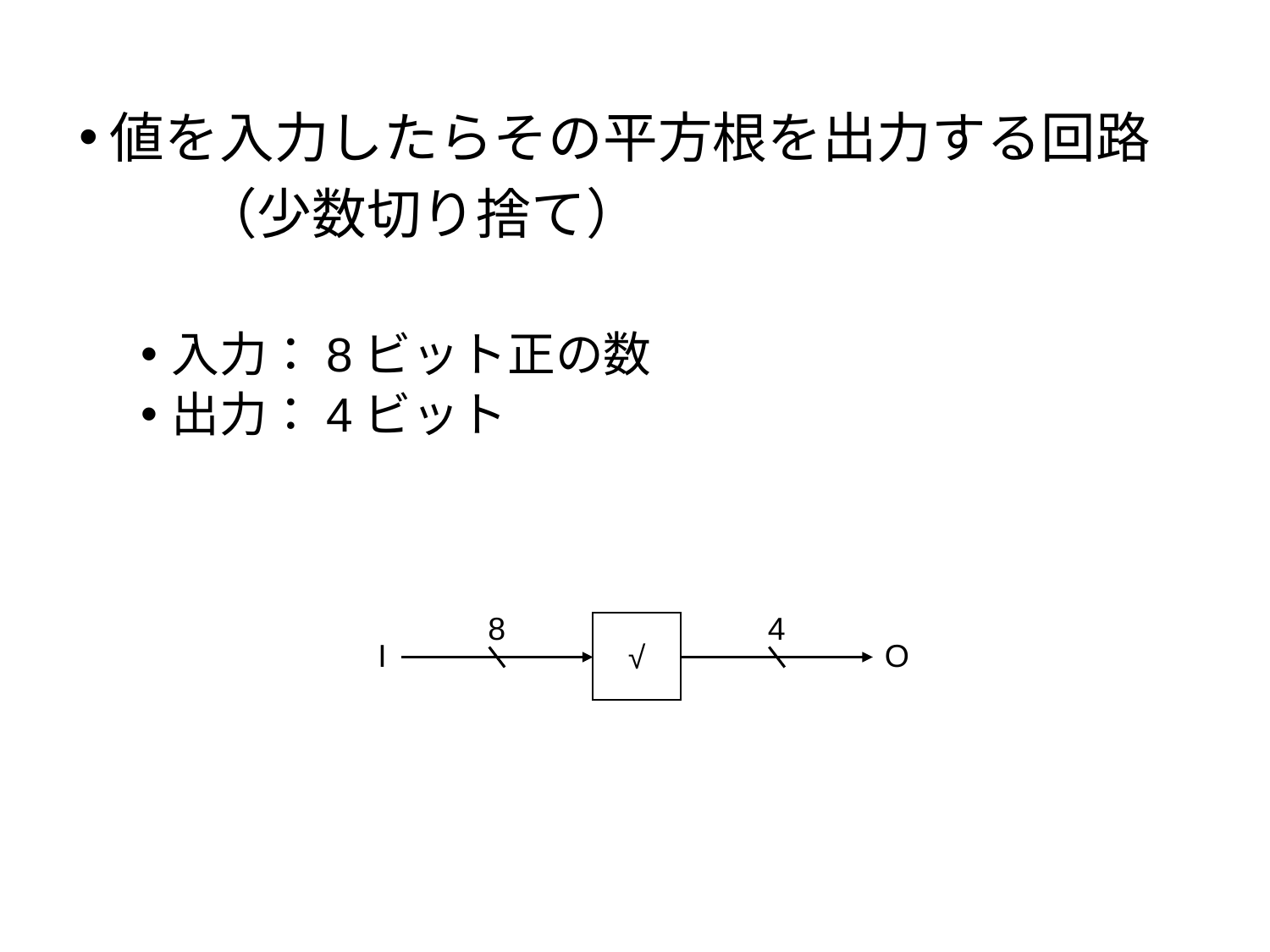

値を入力したらその平方根を出力する回路
	（少数切り捨て）

入力：8ビット正の数
出力：4ビット
8
4
√
I
O